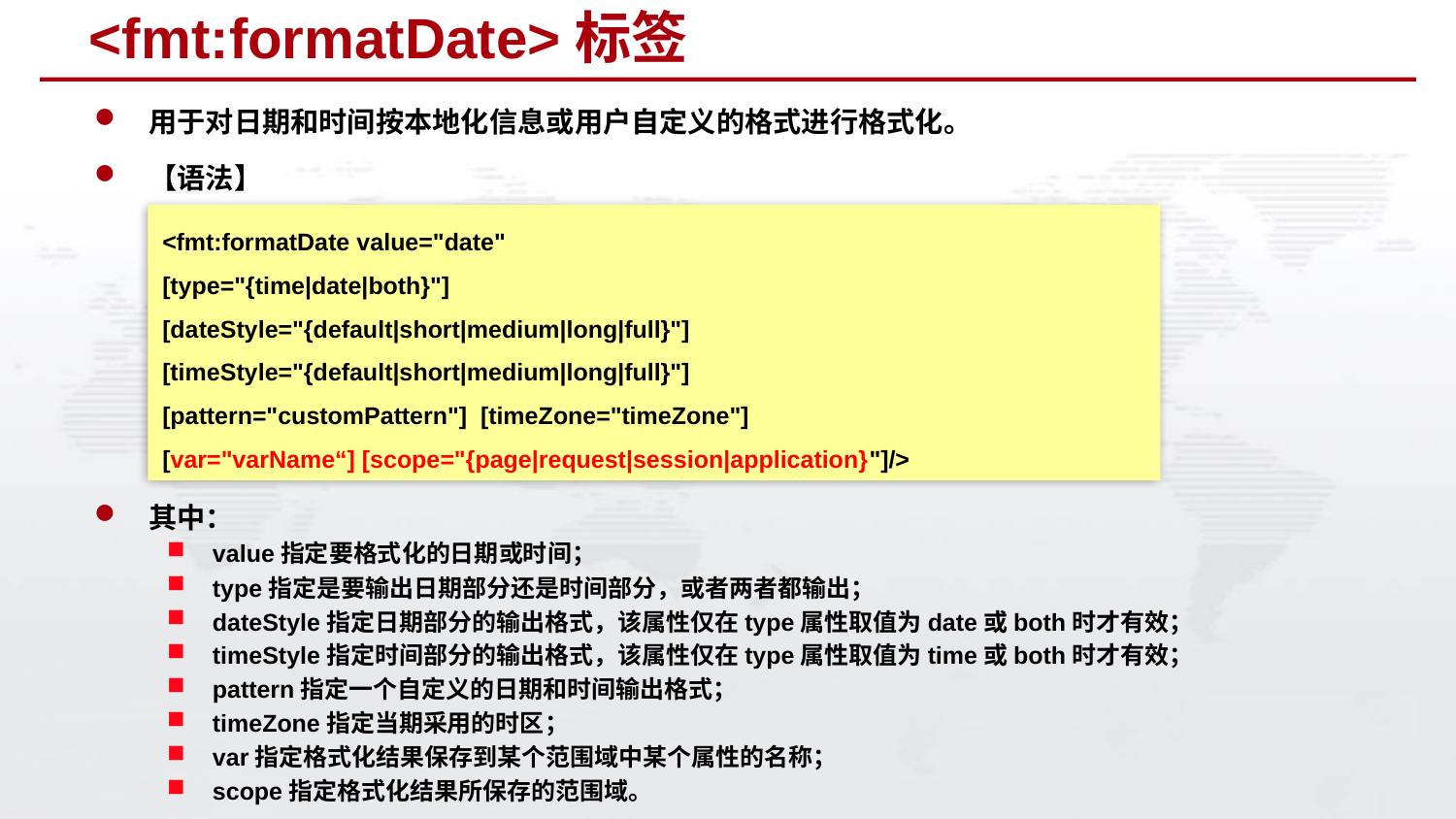

# <fmt:formatDate>标签
用于对日期和时间按本地化信息或用户自定义的格式进行格式化。
【语法】

其中：
value指定要格式化的日期或时间；
type指定是要输出日期部分还是时间部分，或者两者都输出；
dateStyle指定日期部分的输出格式，该属性仅在type属性取值为date或both时才有效；
timeStyle指定时间部分的输出格式，该属性仅在type属性取值为time或both时才有效；
pattern指定一个自定义的日期和时间输出格式；
timeZone指定当期采用的时区；
var指定格式化结果保存到某个范围域中某个属性的名称；
scope指定格式化结果所保存的范围域。
<fmt:formatDate value="date"
[type="{time|date|both}"]
[dateStyle="{default|short|medium|long|full}"]
[timeStyle="{default|short|medium|long|full}"]
[pattern="customPattern"]  [timeZone="timeZone"]
[var="varName“] [scope="{page|request|session|application}"]/>